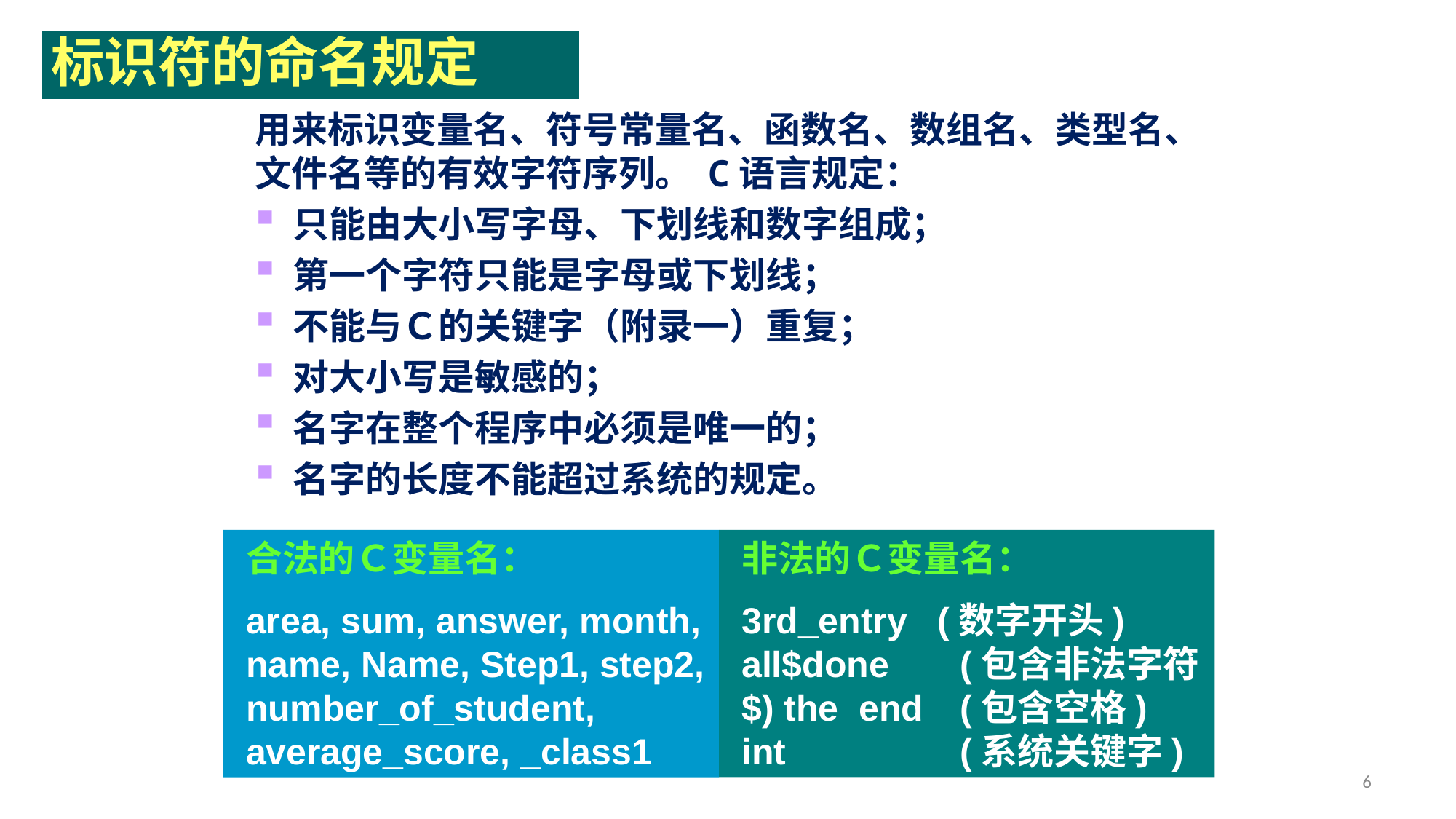

标识符的命名规定
用来标识变量名、符号常量名、函数名、数组名、类型名、文件名等的有效字符序列。 C语言规定：
 只能由大小写字母、下划线和数字组成；
 第一个字符只能是字母或下划线；
 不能与Ｃ的关键字（附录一）重复；
 对大小写是敏感的；
 名字在整个程序中必须是唯一的；
 名字的长度不能超过系统的规定。
非法的Ｃ变量名：
3rd_entry   (数字开头) all$done	(包含非法字符$) the  end  	(包含空格)
int		(系统关键字)
合法的Ｃ变量名：
area, sum, answer, month, name, Name, Step1, step2, number_of_student, average_score, _class1
6